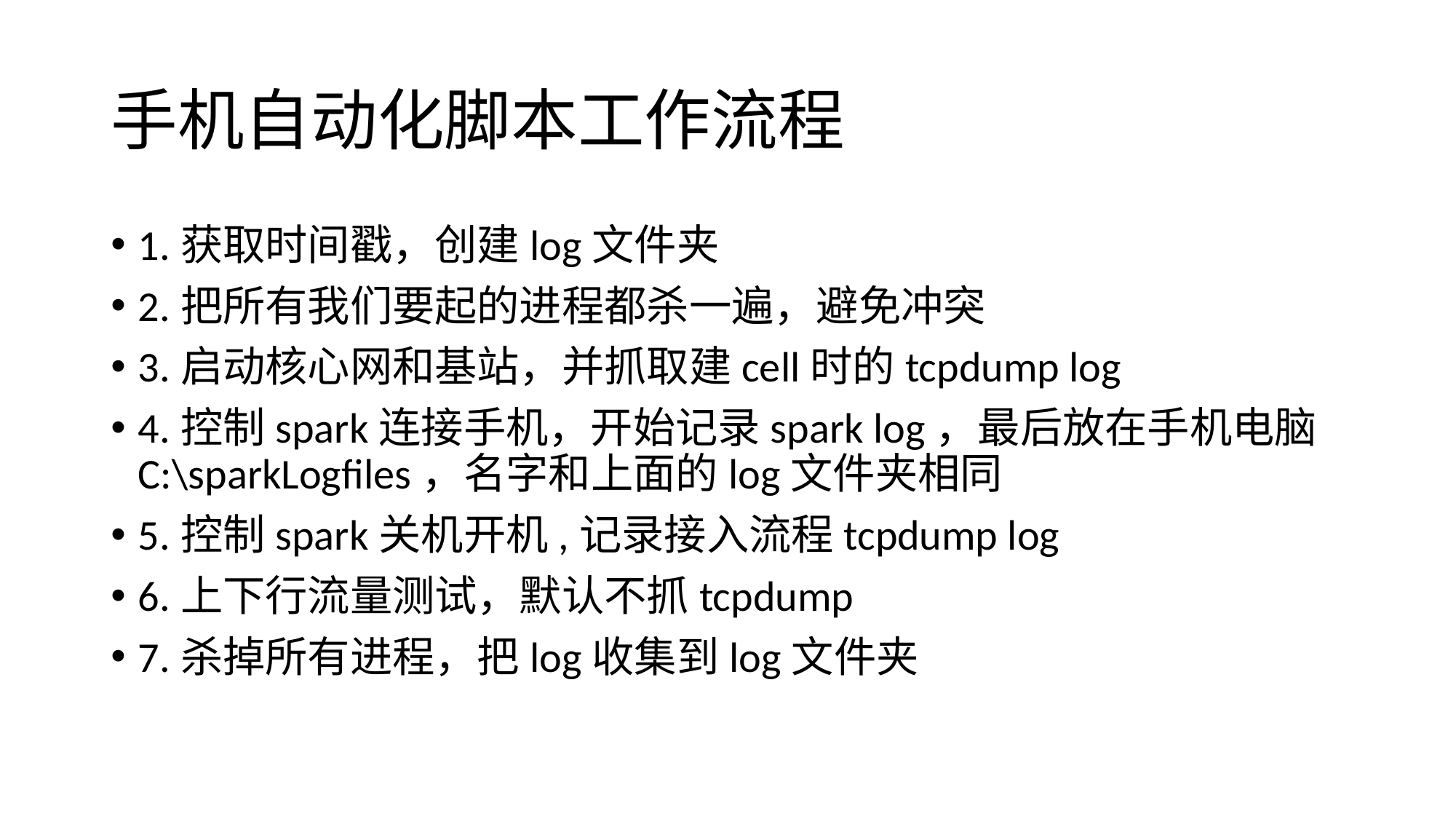

# 手机自动化脚本工作流程
1.获取时间戳，创建log文件夹
2.把所有我们要起的进程都杀一遍，避免冲突
3.启动核心网和基站，并抓取建cell时的tcpdump log
4.控制spark连接手机，开始记录spark log，最后放在手机电脑C:\sparkLogfiles，名字和上面的log文件夹相同
5.控制spark关机开机,记录接入流程tcpdump log
6.上下行流量测试，默认不抓tcpdump
7.杀掉所有进程，把log收集到log文件夹